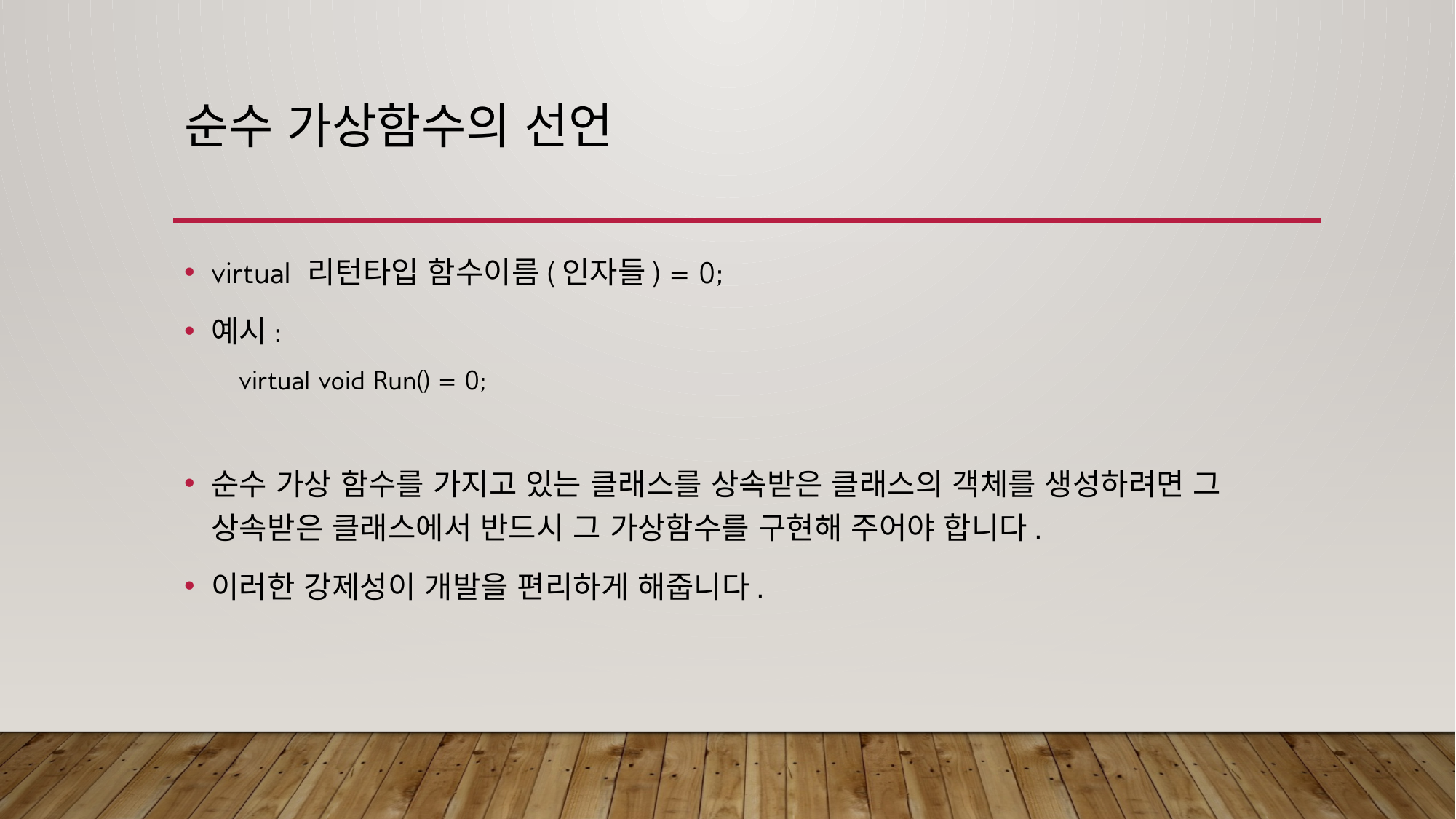

# 순수 가상함수의 선언
virtual 리턴타입 함수이름(인자들) = 0;
예시:
virtual void Run() = 0;

순수 가상 함수를 가지고 있는 클래스를 상속받은 클래스의 객체를 생성하려면 그 상속받은 클래스에서 반드시 그 가상함수를 구현해 주어야 합니다.
이러한 강제성이 개발을 편리하게 해줍니다.